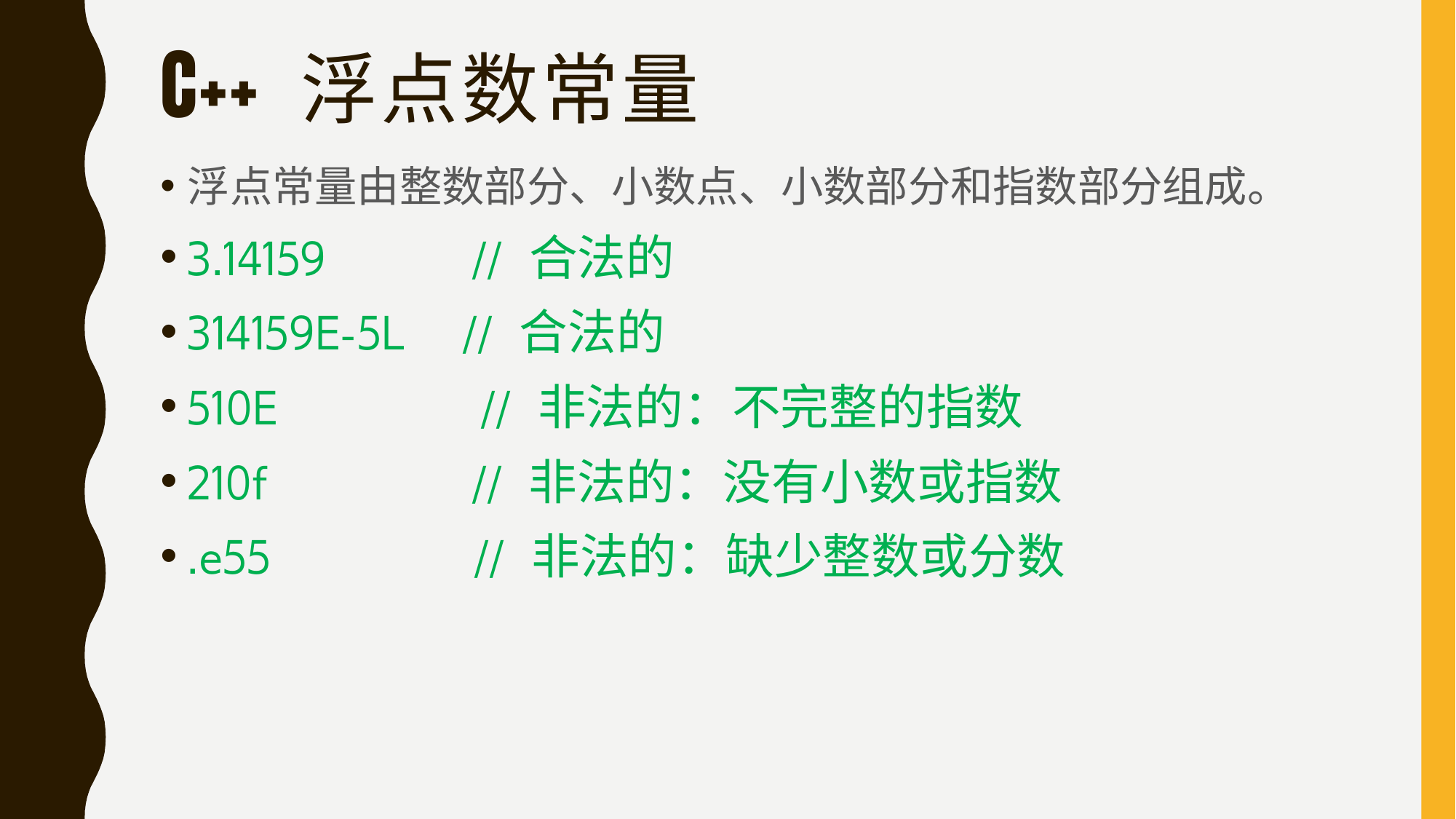

# C++ 浮点数常量
浮点常量由整数部分、小数点、小数部分和指数部分组成。
3.14159          // 合法的
314159E-5L    // 合法的
510E              // 非法的：不完整的指数
210f              // 非法的：没有小数或指数
.e55              // 非法的：缺少整数或分数